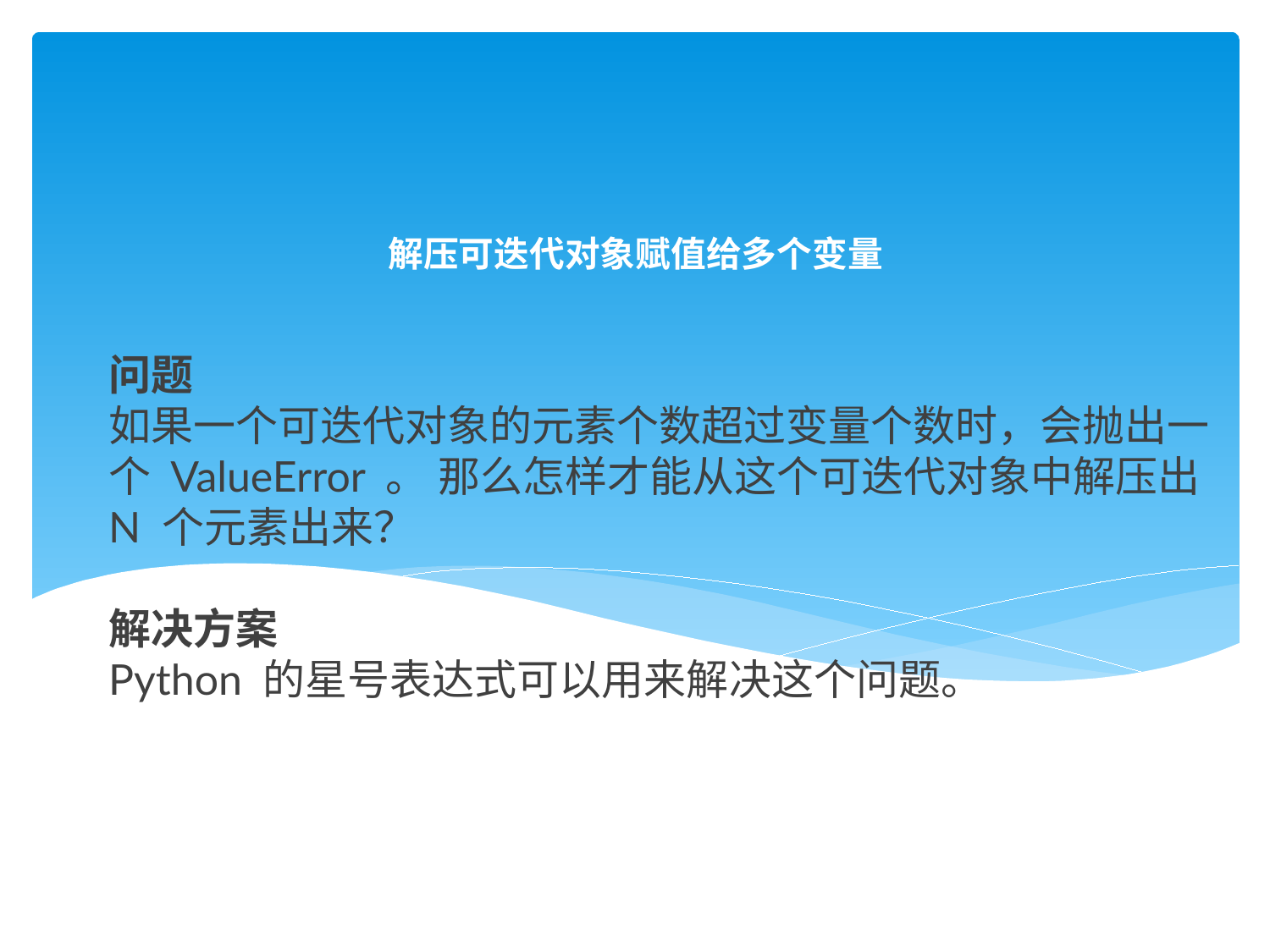

解压可迭代对象赋值给多个变量

# 问题 如果一个可迭代对象的元素个数超过变量个数时，会抛出一个 ValueError 。 那么怎样才能从这个可迭代对象中解压出 N 个元素出来？ 解决方案 Python 的星号表达式可以用来解决这个问题。